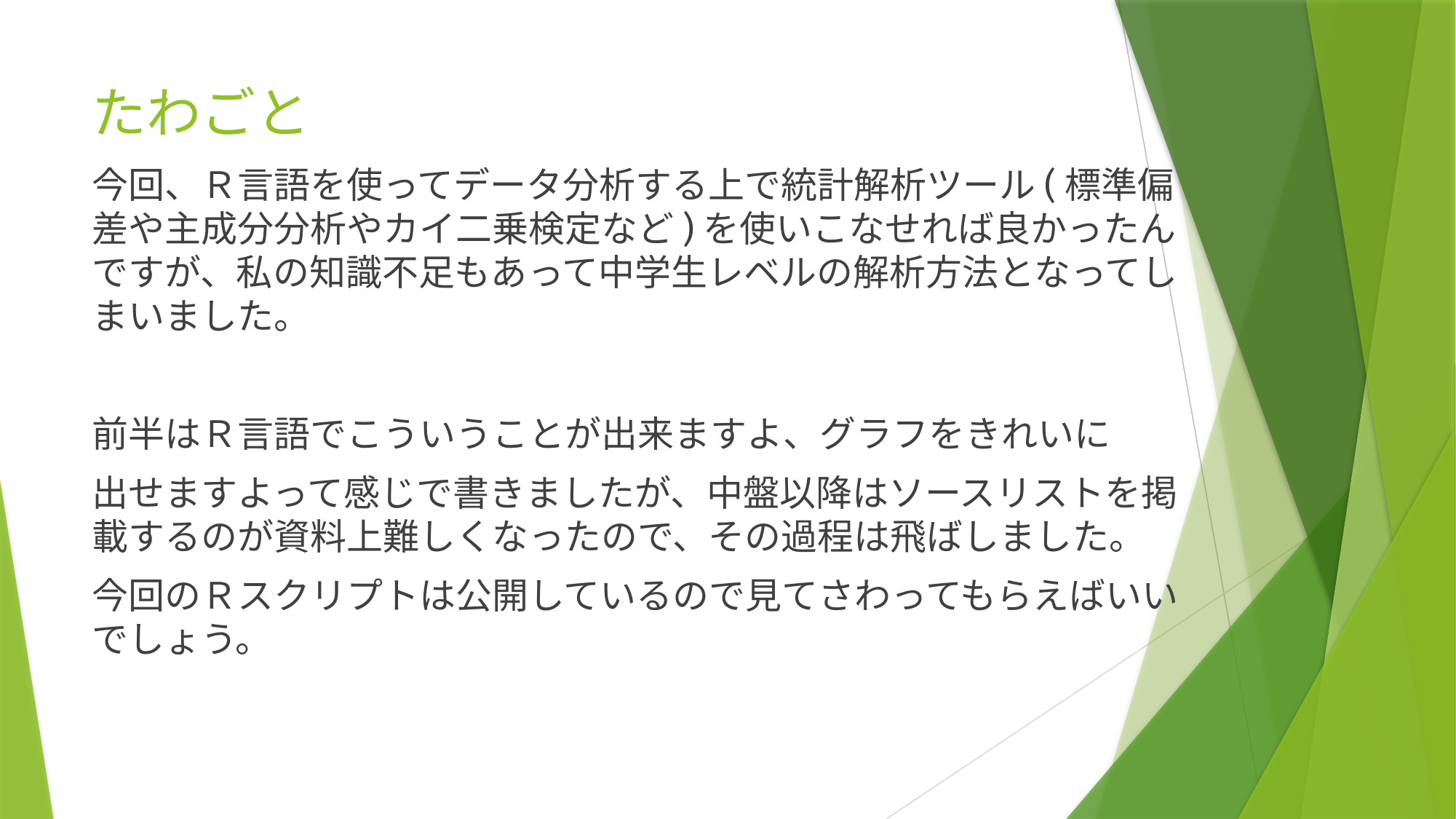

# たわごと
今回、Ｒ言語を使ってデータ分析する上で統計解析ツール(標準偏差や主成分分析やカイ二乗検定など)を使いこなせれば良かったんですが、私の知識不足もあって中学生レベルの解析方法となってしまいました。

前半はＲ言語でこういうことが出来ますよ、グラフをきれいに
出せますよって感じで書きましたが、中盤以降はソースリストを掲載するのが資料上難しくなったので、その過程は飛ばしました。
今回のＲスクリプトは公開しているので見てさわってもらえばいいでしょう。